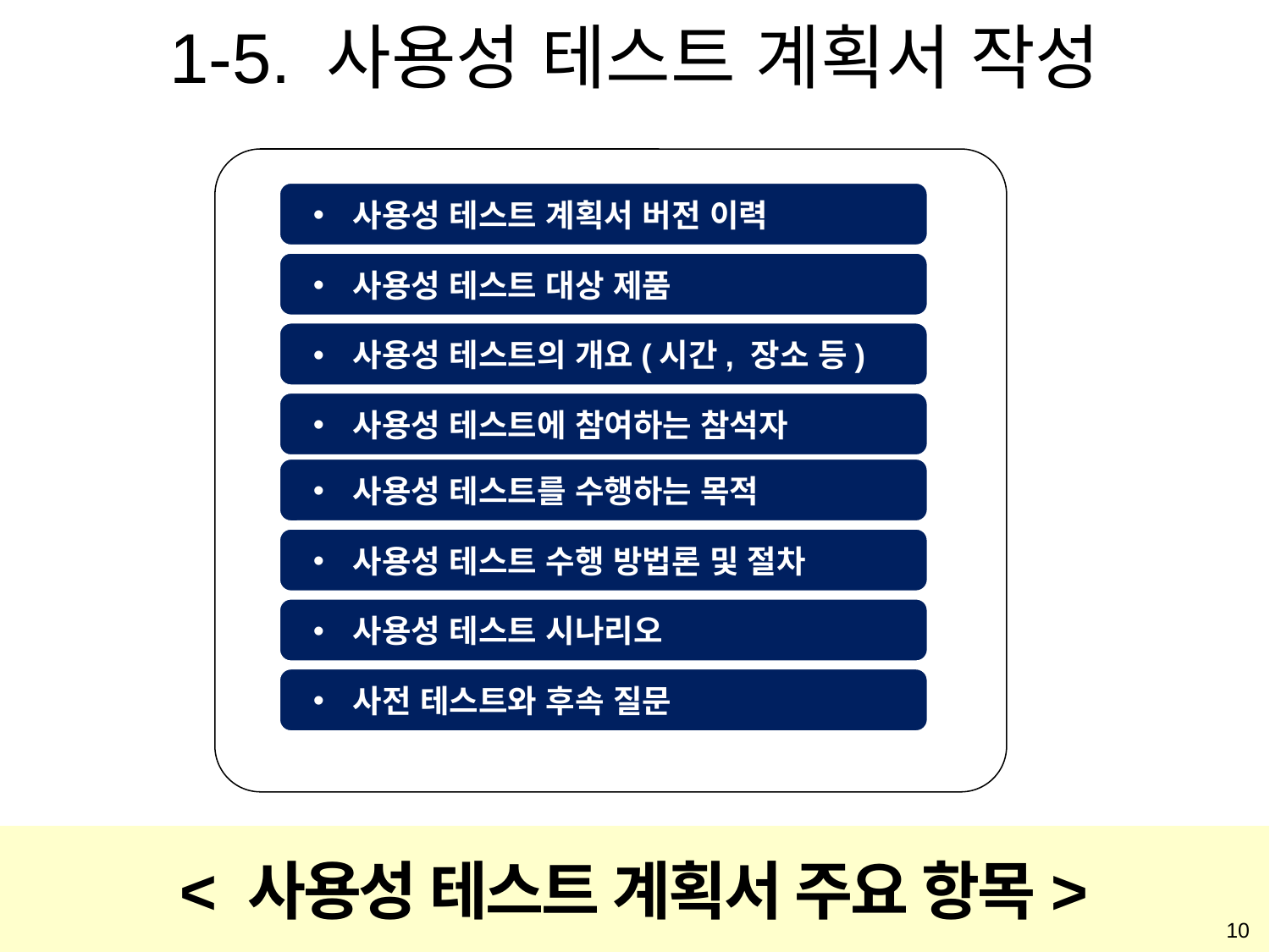

# 1-5. 사용성 테스트 계획서 작성

사용성 테스트 계획서 버전 이력

사용성 테스트 대상 제품

사용성 테스트의 개요(시간, 장소 등)

사용성 테스트에 참여하는 참석자

사용성 테스트를 수행하는 목적

사용성 테스트 수행 방법론 및 절차

사용성 테스트 시나리오

사전 테스트와 후속 질문
< 사용성 테스트 계획서 주요 항목>
10